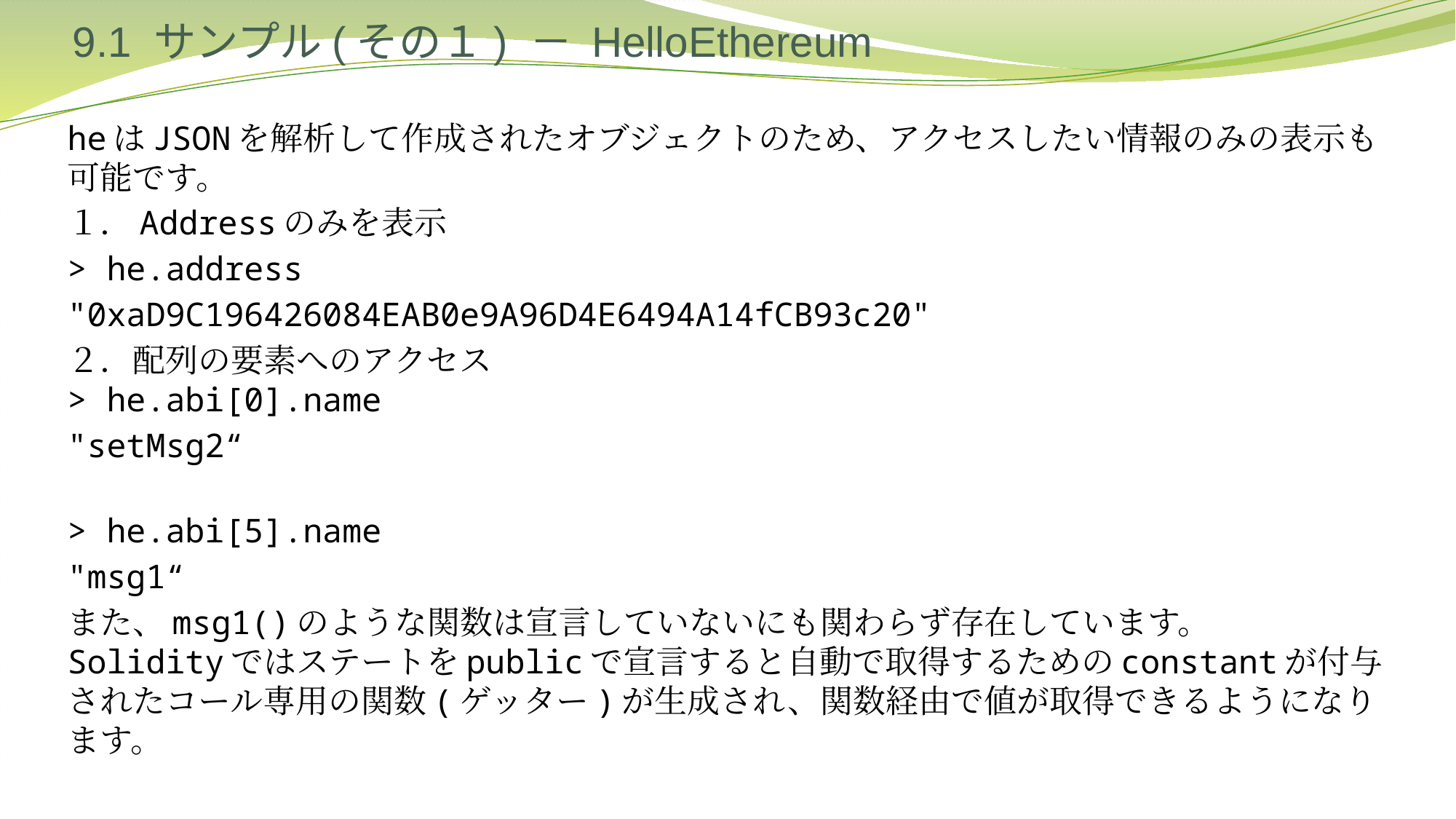

# 9.1 サンプル(その１) － HelloEthereum

heはJSONを解析して作成されたオブジェクトのため、アクセスしたい情報のみの表示も可能です。
１．Addressのみを表示
> he.address
"0xaD9C196426084EAB0e9A96D4E6494A14fCB93c20"
２．配列の要素へのアクセス
> he.abi[0].name
"setMsg2“
> he.abi[5].name
"msg1“
また、msg1()のような関数は宣言していないにも関わらず存在しています。
Solidityではステートをpublicで宣言すると自動で取得するためのconstantが付与されたコール専用の関数(ゲッター)が生成され、関数経由で値が取得できるようになります。